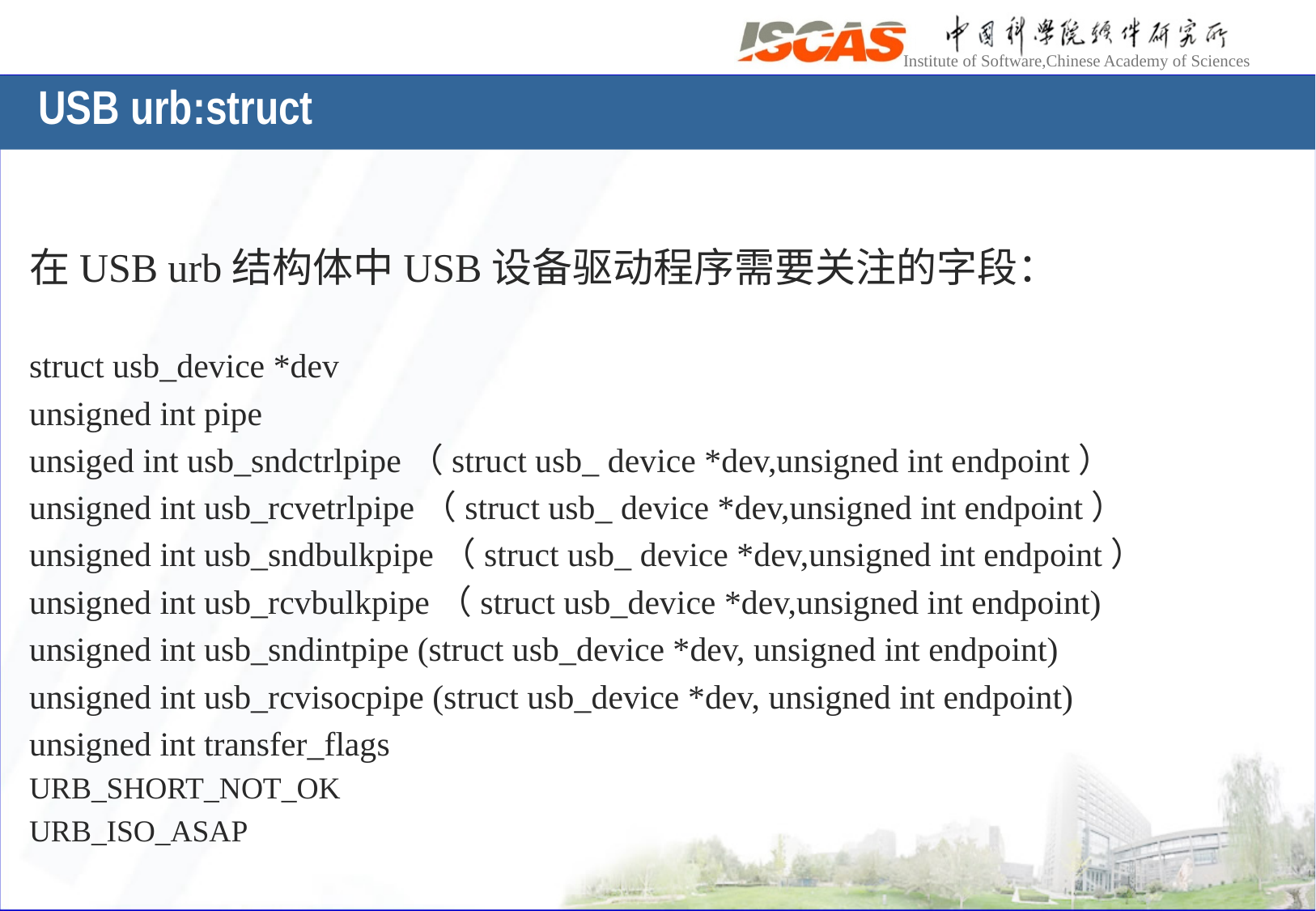

# USB urb:struct
在USB urb结构体中USB设备驱动程序需要关注的字段：

struct usb_device *dev
unsigned int pipe
unsiged int usb_sndctrlpipe（struct usb_ device *dev,unsigned int endpoint）
unsigned int usb_rcvetrlpipe（struct usb_ device *dev,unsigned int endpoint）
unsigned int usb_sndbulkpipe（struct usb_ device *dev,unsigned int endpoint）
unsigned int usb_rcvbulkpipe（struct usb_device *dev,unsigned int endpoint)
unsigned int usb_sndintpipe (struct usb_device *dev, unsigned int endpoint)
unsigned int usb_rcvisocpipe (struct usb_device *dev, unsigned int endpoint)
unsigned int transfer_flags
URB_SHORT_NOT_OK
URB_ISO_ASAP